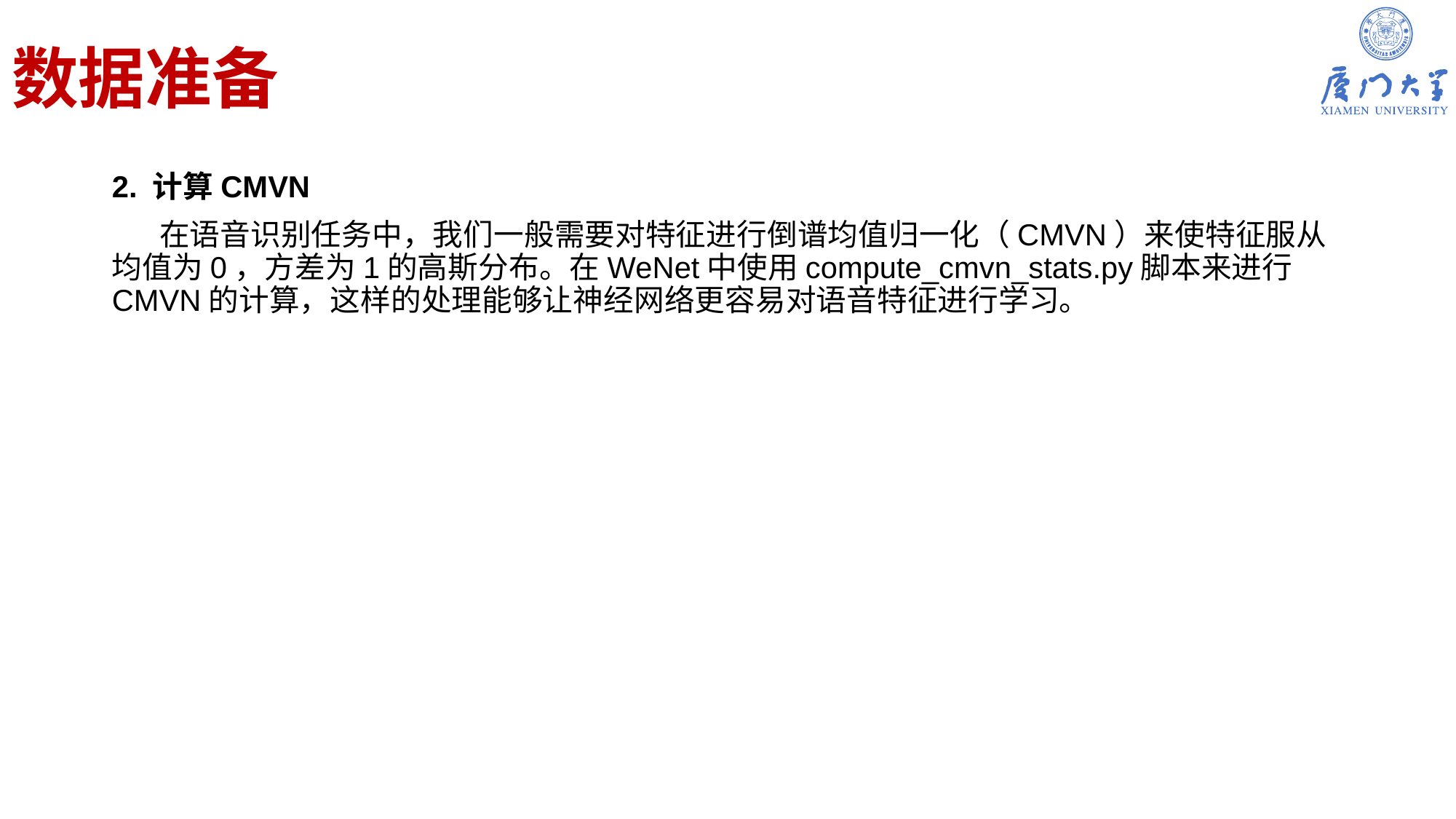

# 数据准备
2. 计算CMVN
      在语音识别任务中，我们一般需要对特征进行倒谱均值归一化（CMVN）来使特征服从均值为0，方差为1的高斯分布。在WeNet中使用compute_cmvn_stats.py脚本来进行CMVN的计算，这样的处理能够让神经网络更容易对语音特征进行学习。